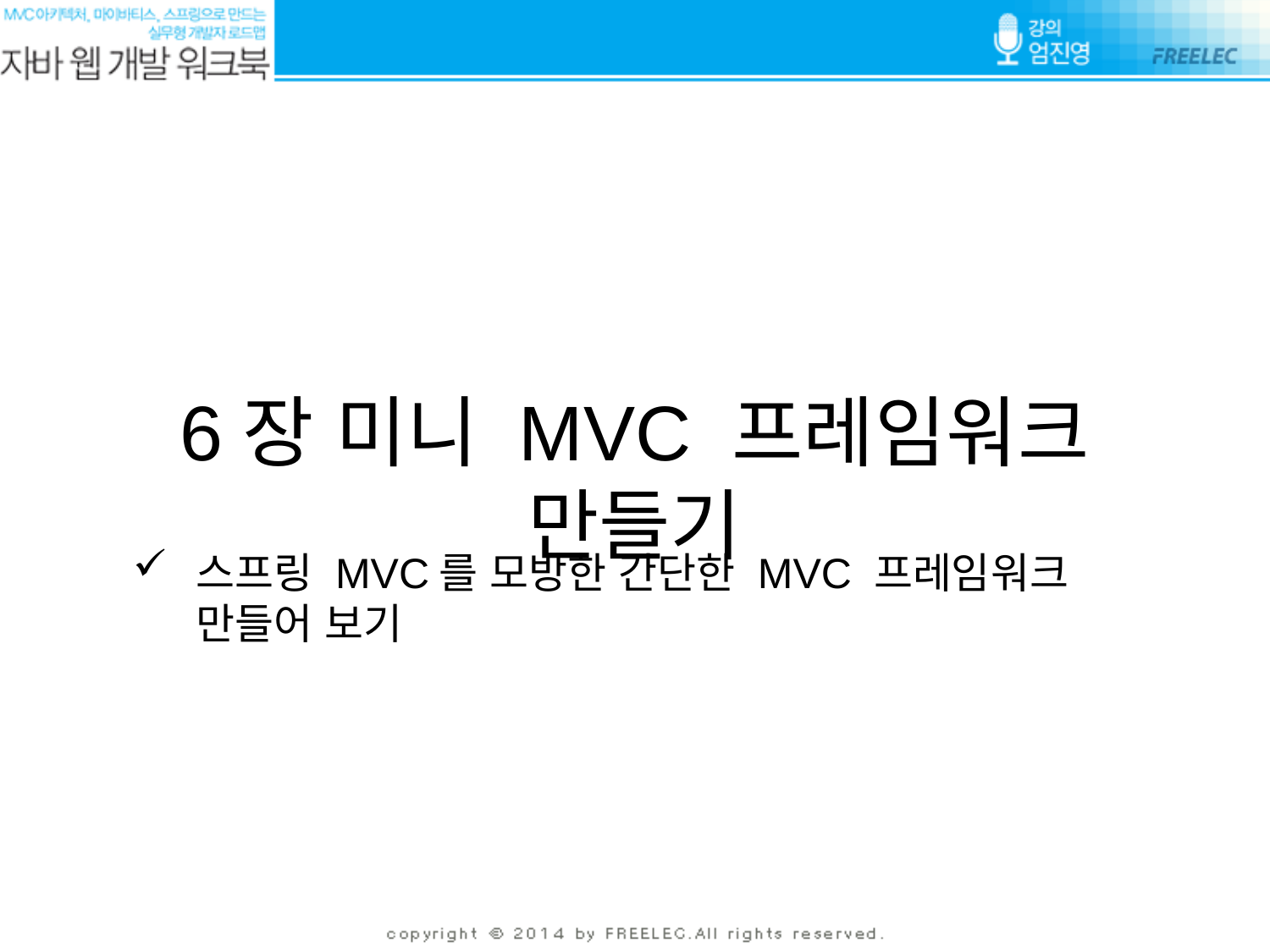

# 6장 미니 MVC 프레임워크 만들기
스프링 MVC를 모방한 간단한 MVC 프레임워크 만들어 보기